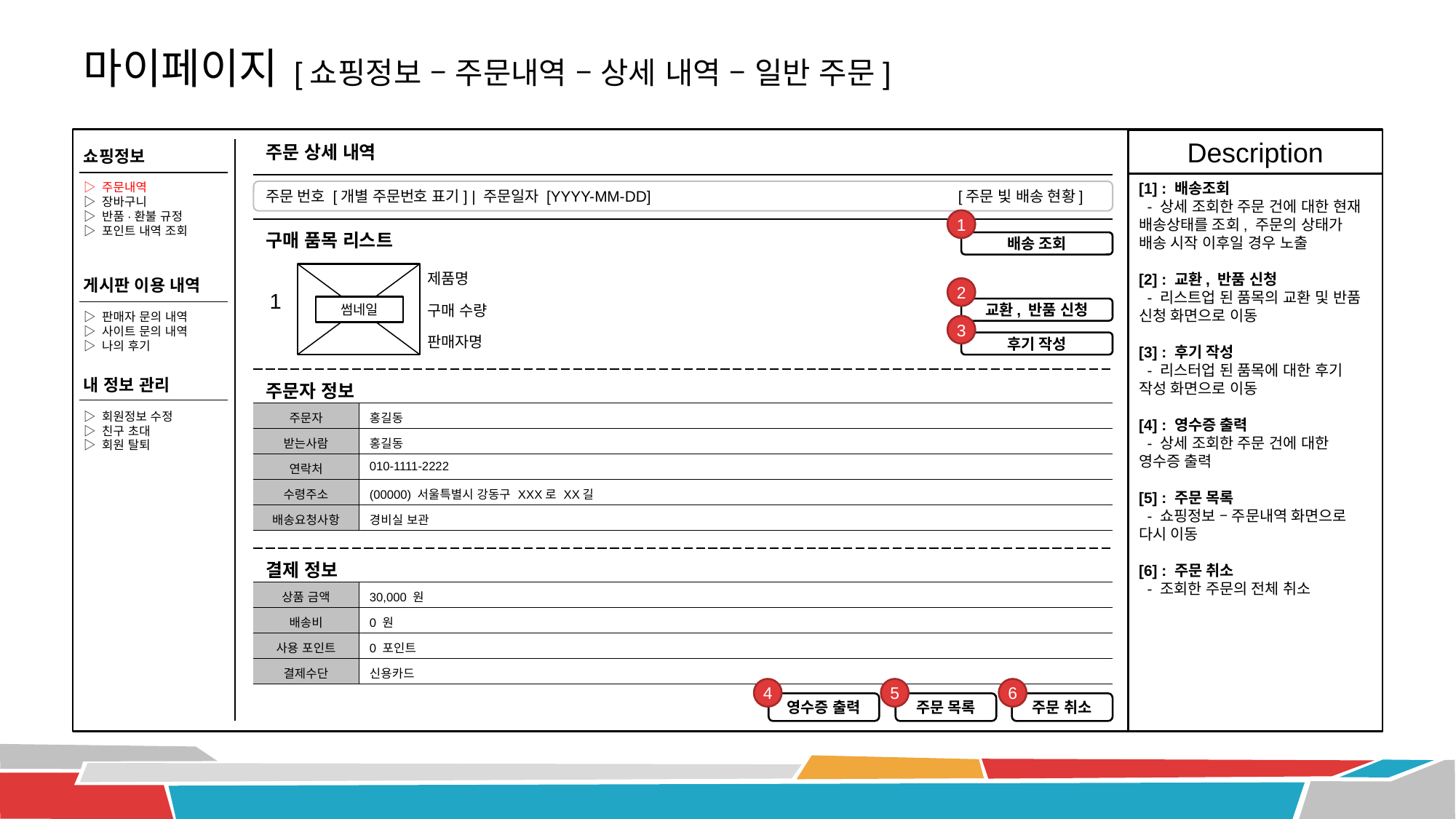

# 마이페이지 [쇼핑정보 – 주문내역 – 상세 내역 – 일반 주문]
1
Description
주문 상세 내역
쇼핑정보
[1] : 배송조회
  - 상세 조회한 주문 건에 대한 현재 배송상태를 조회, 주문의 상태가 배송 시작 이후일 경우 노출

[2] : 교환, 반품 신청
  - 리스트업 된 품목의 교환 및 반품 신청 화면으로 이동

[3] : 후기 작성
  - 리스터업 된 품목에 대한 후기 작성 화면으로 이동

[4] : 영수증 출력
  - 상세 조회한 주문 건에 대한 영수증 출력

[5] : 주문 목록
  - 쇼핑정보 – 주문내역 화면으로 다시 이동

[6] : 주문 취소
  - 조회한 주문의 전체 취소
▷ 주문내역
▷ 장바구니
▷ 반품·환불 규정
▷ 포인트 내역 조회
주문 번호 [개별 주문번호 표기] | 주문일자 [YYYY-MM-DD]			         [주문 빛 배송 현황]
1
구매 품목 리스트
배송 조회

썸네일
1
제품명
게시판 이용 내역
2
구매 수량
교환, 반품 신청
▷ 판매자 문의 내역
▷ 사이트 문의 내역
▷ 나의 후기
3
판매자명
후기 작성
내 정보 관리
주문자 정보
| 주문자 | 홍길동 |
| --- | --- |
| 받는사람 | 홍길동 |
| 연락처 | 010-1111-2222 |
| 수령주소 | (00000) 서울특별시 강동구 XXX로 XX길 |
| 배송요청사항 | 경비실 보관 |
▷ 회원정보 수정
▷ 친구 초대
▷ 회원 탈퇴
결제 정보
| 상품 금액 | 30,000 원 |
| --- | --- |
| 배송비 | 0 원 |
| 사용 포인트 | 0 포인트 |
| 결제수단 | 신용카드 |
4
5
6
영수증 출력
주문 목록
주문 취소